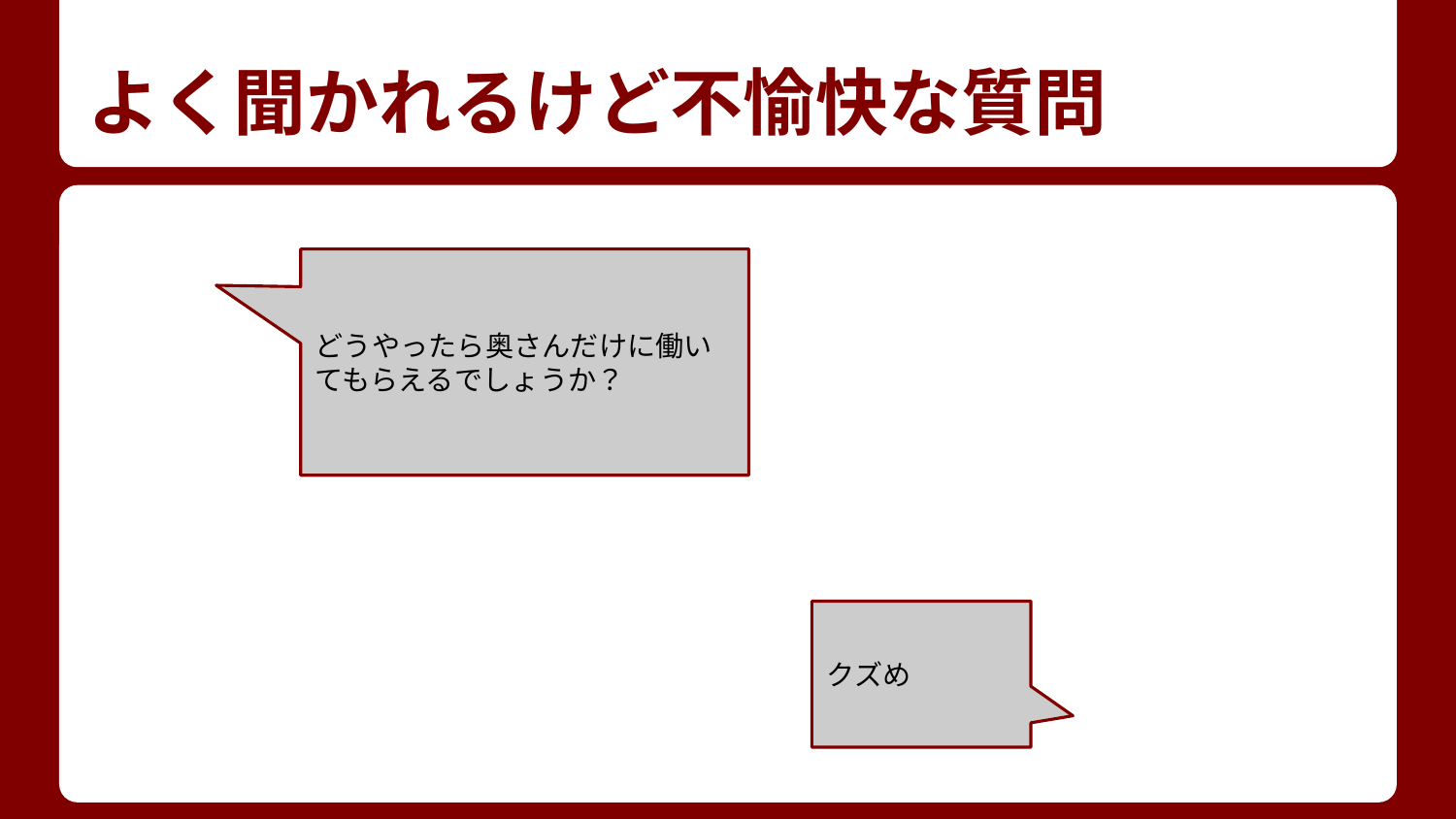

# よく聞かれるけど不愉快な質問
どうやったら奥さんだけに働いてもらえるでしょうか？
クズめ